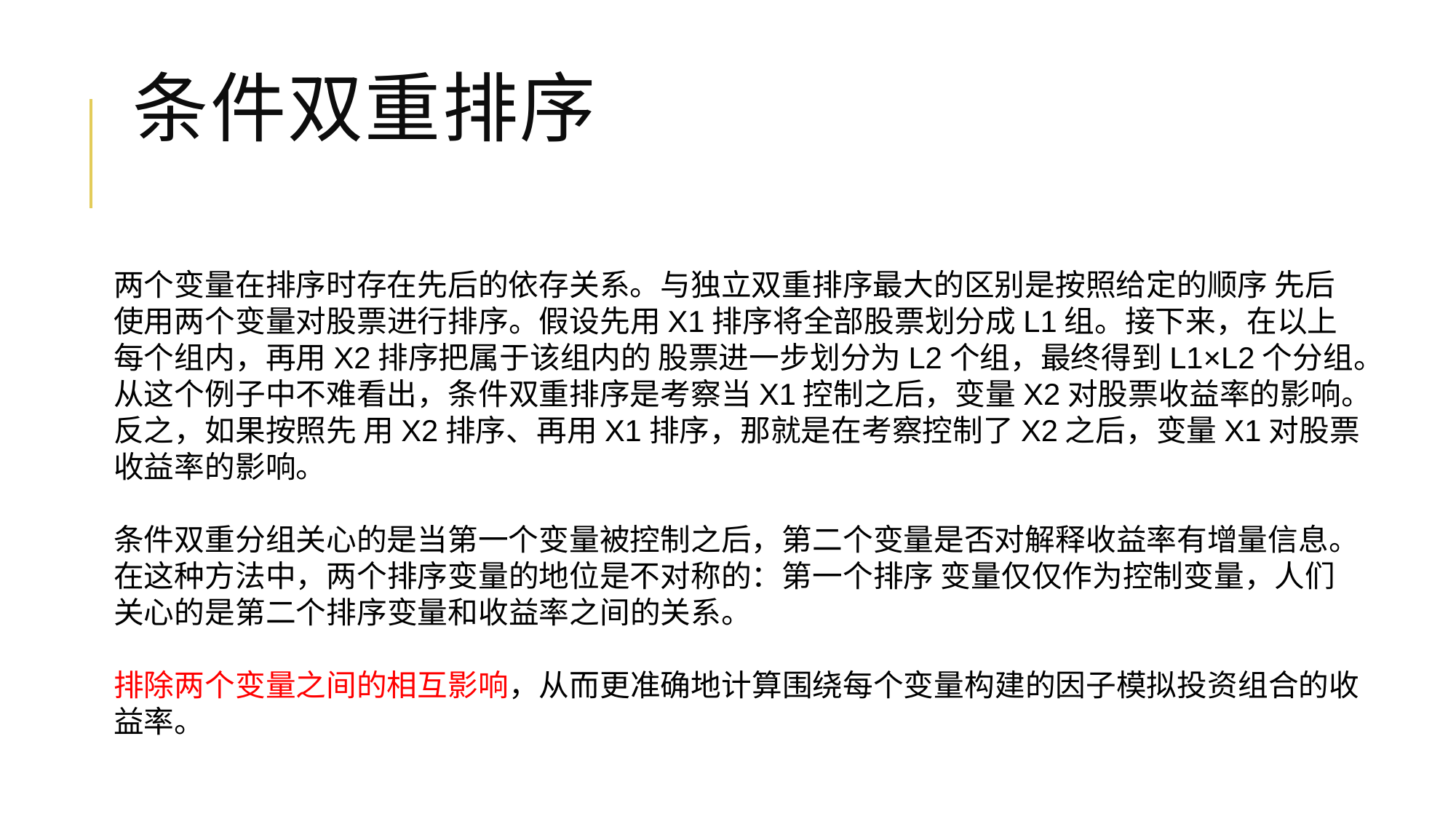

# 条件双重排序
两个变量在排序时存在先后的依存关系。与独立双重排序最大的区别是按照给定的顺序 先后使用两个变量对股票进行排序。假设先用X1排序将全部股票划分成L1组。接下来，在以上每个组内，再用X2排序把属于该组内的 股票进一步划分为L2个组，最终得到L1×L2个分组。从这个例子中不难看出，条件双重排序是考察当X1控制之后，变量X2对股票收益率的影响。反之，如果按照先 用X2排序、再用X1排序，那就是在考察控制了X2之后，变量X1对股票收益率的影响。

条件双重分组关心的是当第一个变量被控制之后，第二个变量是否对解释收益率有增量信息。在这种方法中，两个排序变量的地位是不对称的：第一个排序 变量仅仅作为控制变量，人们关心的是第二个排序变量和收益率之间的关系。

排除两个变量之间的相互影响，从而更准确地计算围绕每个变量构建的因子模拟投资组合的收益率。